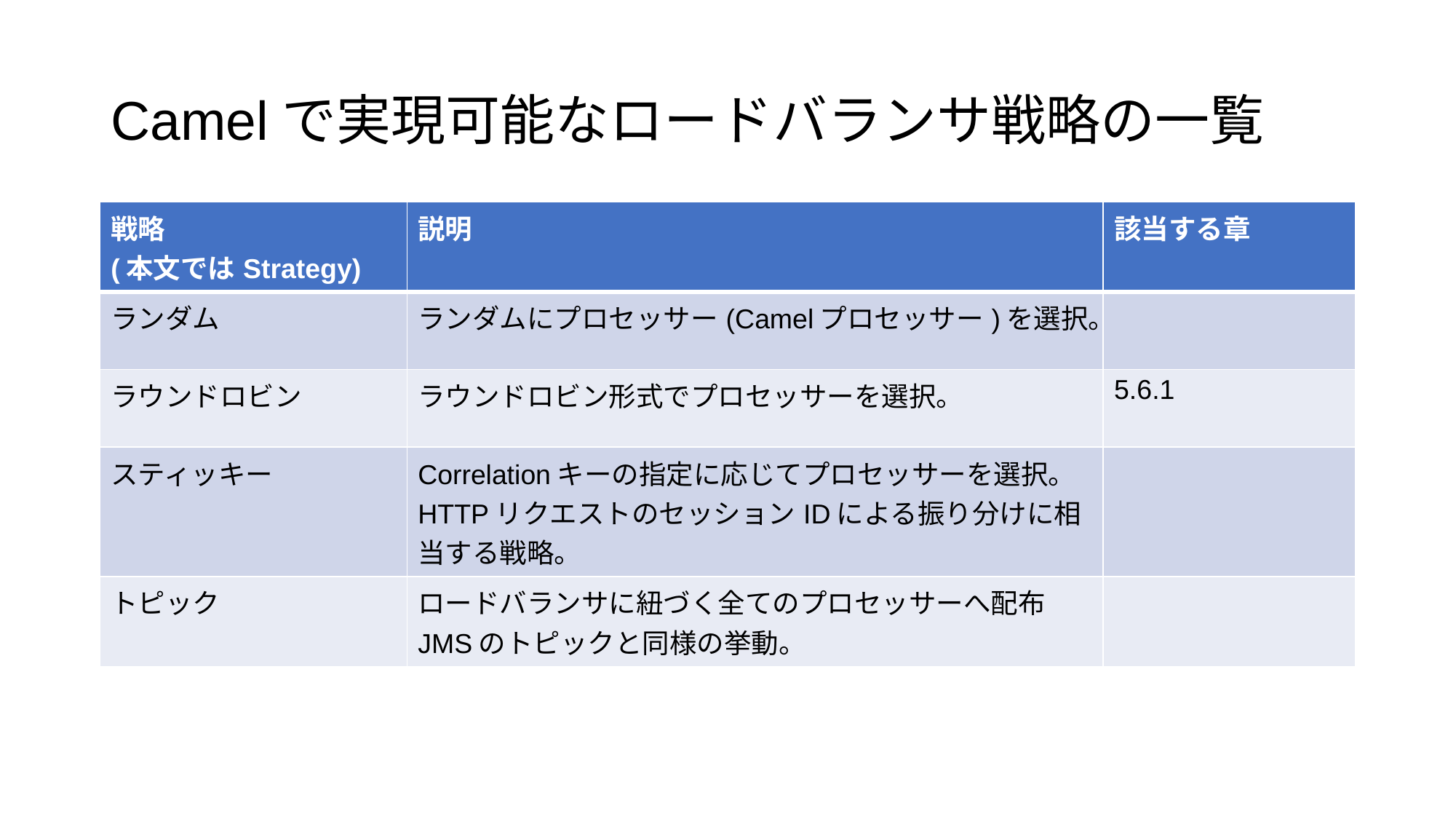

# Camelで実現可能なロードバランサ戦略の一覧
| 戦略 (本文ではStrategy) | 説明 | 該当する章 |
| --- | --- | --- |
| ランダム | ランダムにプロセッサー(Camelプロセッサー)を選択。 |  |
| ラウンドロビン | ラウンドロビン形式でプロセッサーを選択。 | 5.6.1 |
| スティッキー | Correlationキーの指定に応じてプロセッサーを選択。 HTTPリクエストのセッションIDによる振り分けに相当する戦略。 |  |
| トピック | ロードバランサに紐づく全てのプロセッサーへ配布 JMSのトピックと同様の挙動。 |  |